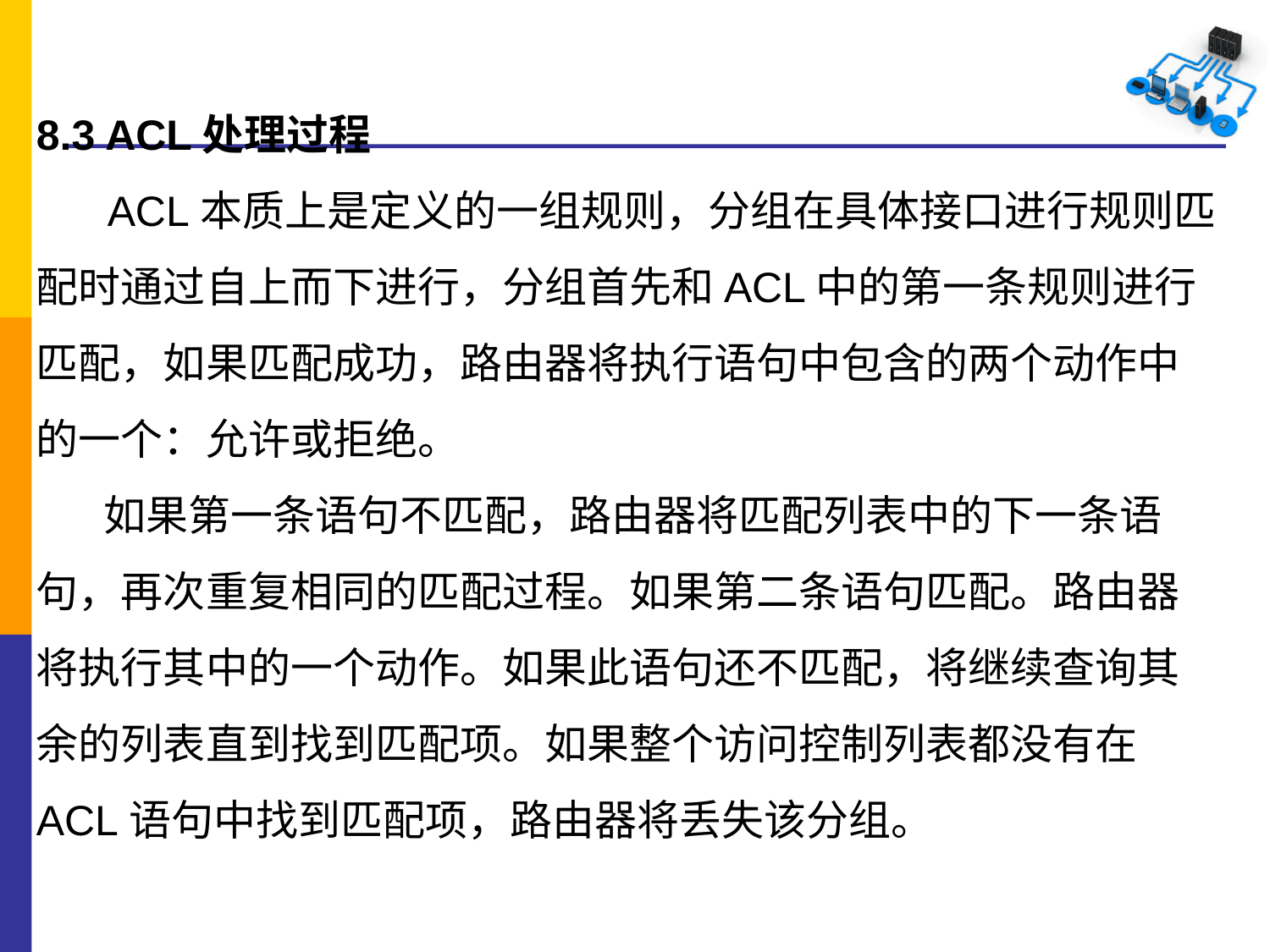

8.3 ACL处理过程
      ACL本质上是定义的一组规则，分组在具体接口进行规则匹配时通过自上而下进行，分组首先和ACL中的第一条规则进行匹配，如果匹配成功，路由器将执行语句中包含的两个动作中的一个：允许或拒绝。
      如果第一条语句不匹配，路由器将匹配列表中的下一条语句，再次重复相同的匹配过程。如果第二条语句匹配。路由器将执行其中的一个动作。如果此语句还不匹配，将继续查询其余的列表直到找到匹配项。如果整个访问控制列表都没有在ACL语句中找到匹配项，路由器将丢失该分组。